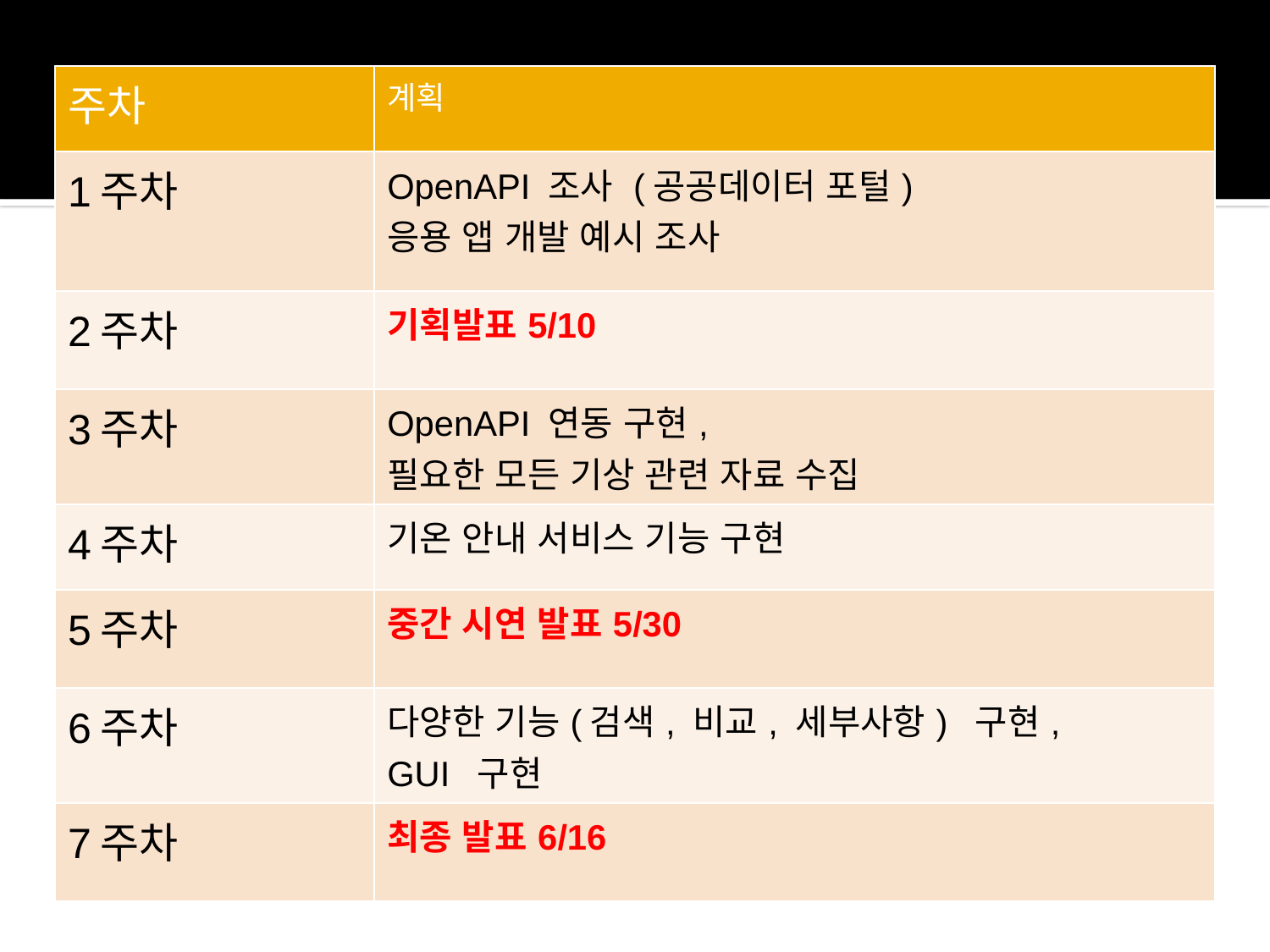

| 주차 | 계획 |
| --- | --- |
| 1주차 | OpenAPI 조사 (공공데이터 포털) 응용 앱 개발 예시 조사 |
| 2주차 | 기획발표5/10 |
| 3주차 | OpenAPI 연동 구현, 필요한 모든 기상 관련 자료 수집 |
| 4주차 | 기온 안내 서비스 기능 구현 |
| 5주차 | 중간 시연 발표5/30 |
| 6주차 | 다양한 기능(검색, 비교, 세부사항) 구현, GUI 구현 |
| 7주차 | 최종 발표6/16 |